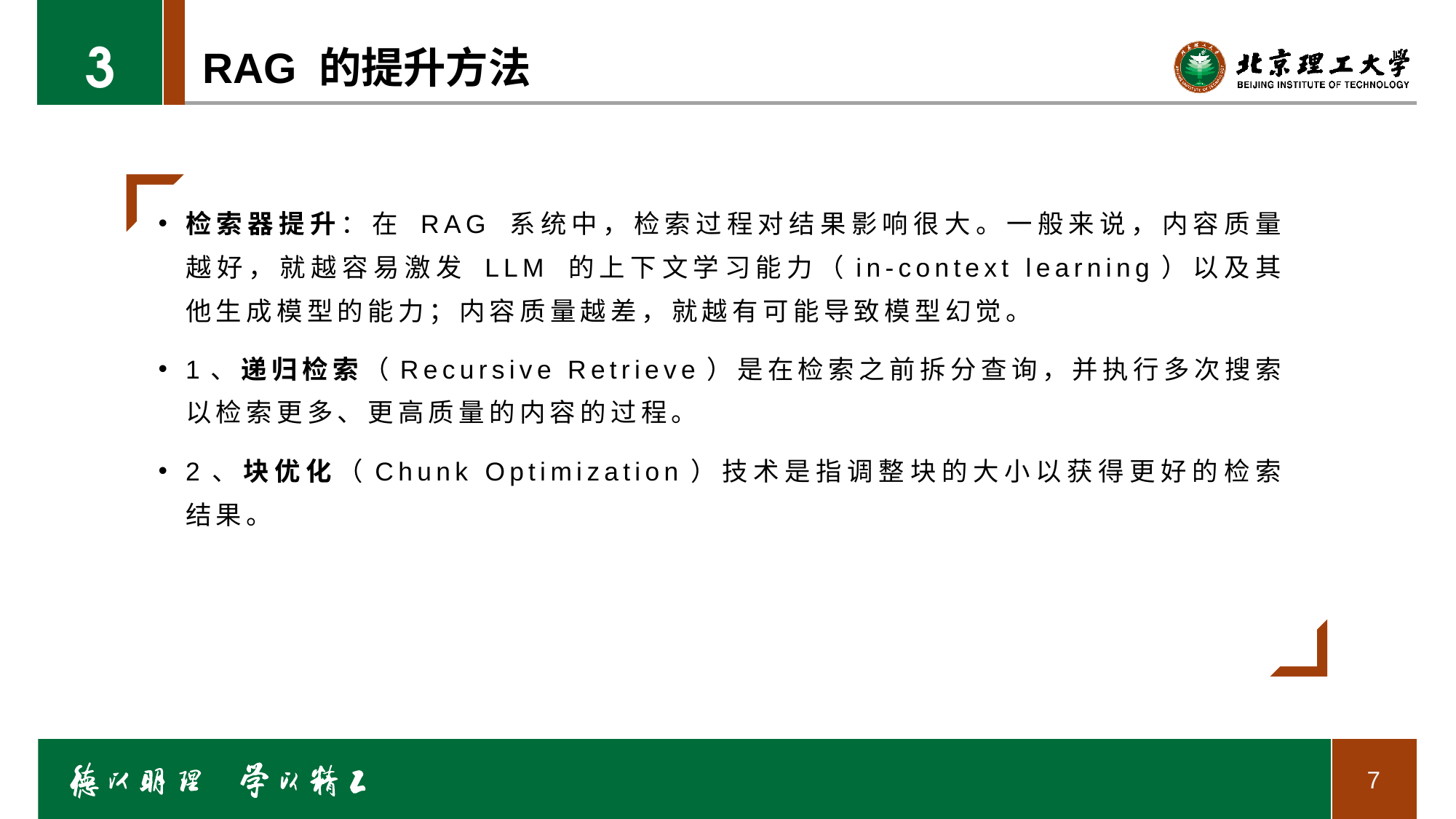

3
# RAG 的提升方法

检索器提升：在 RAG 系统中，检索过程对结果影响很大。一般来说，内容质量越好，就越容易激发 LLM 的上下文学习能力（in-context learning）以及其他生成模型的能力；内容质量越差，就越有可能导致模型幻觉。
1、递归检索（Recursive Retrieve）是在检索之前拆分查询，并执行多次搜索以检索更多、更高质量的内容的过程。
2、块优化（Chunk Optimization）技术是指调整块的大小以获得更好的检索结果。